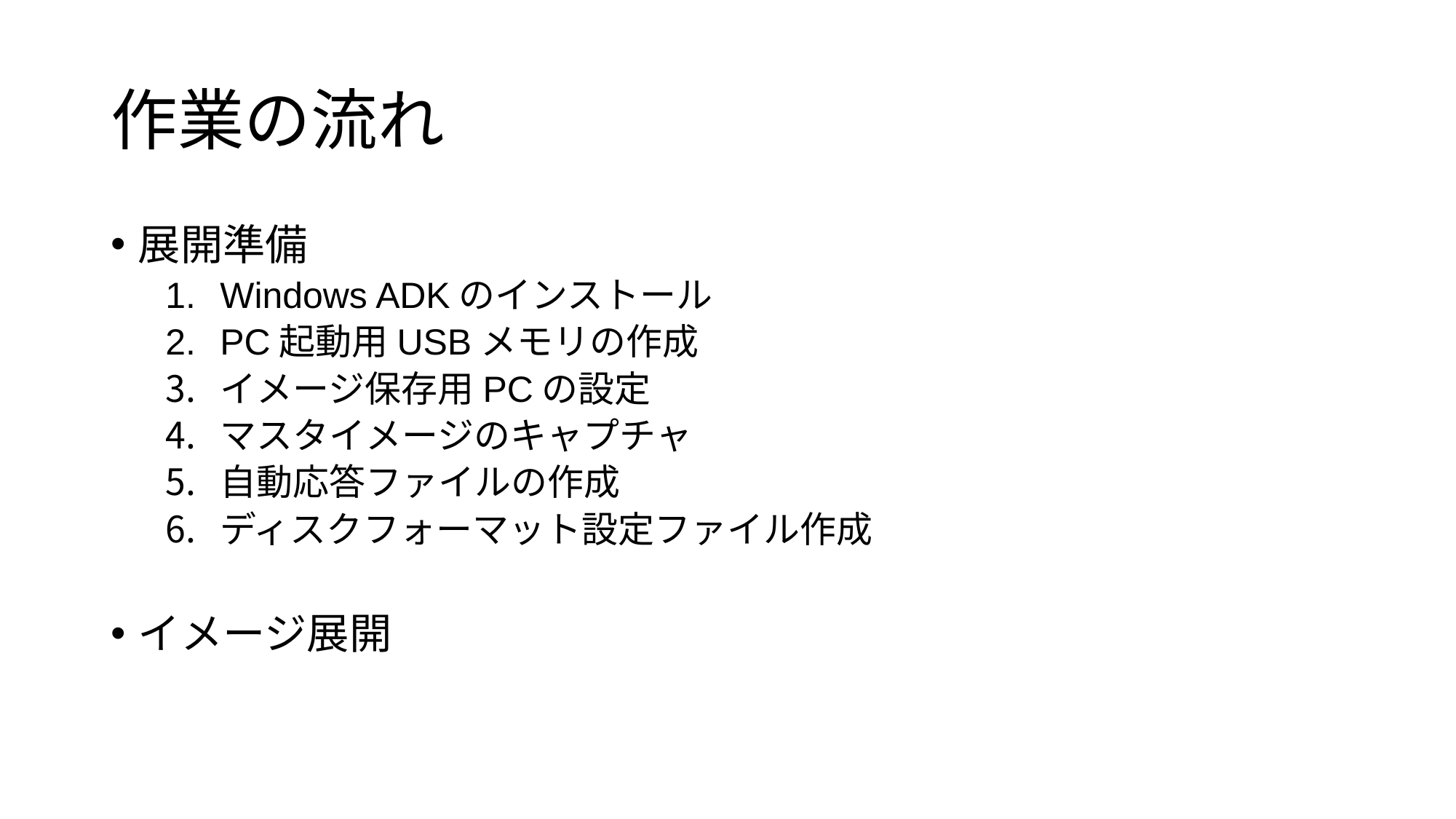

# 作業の流れ
展開準備
Windows ADKのインストール
PC起動用USBメモリの作成
イメージ保存用PCの設定
マスタイメージのキャプチャ
自動応答ファイルの作成
ディスクフォーマット設定ファイル作成

イメージ展開